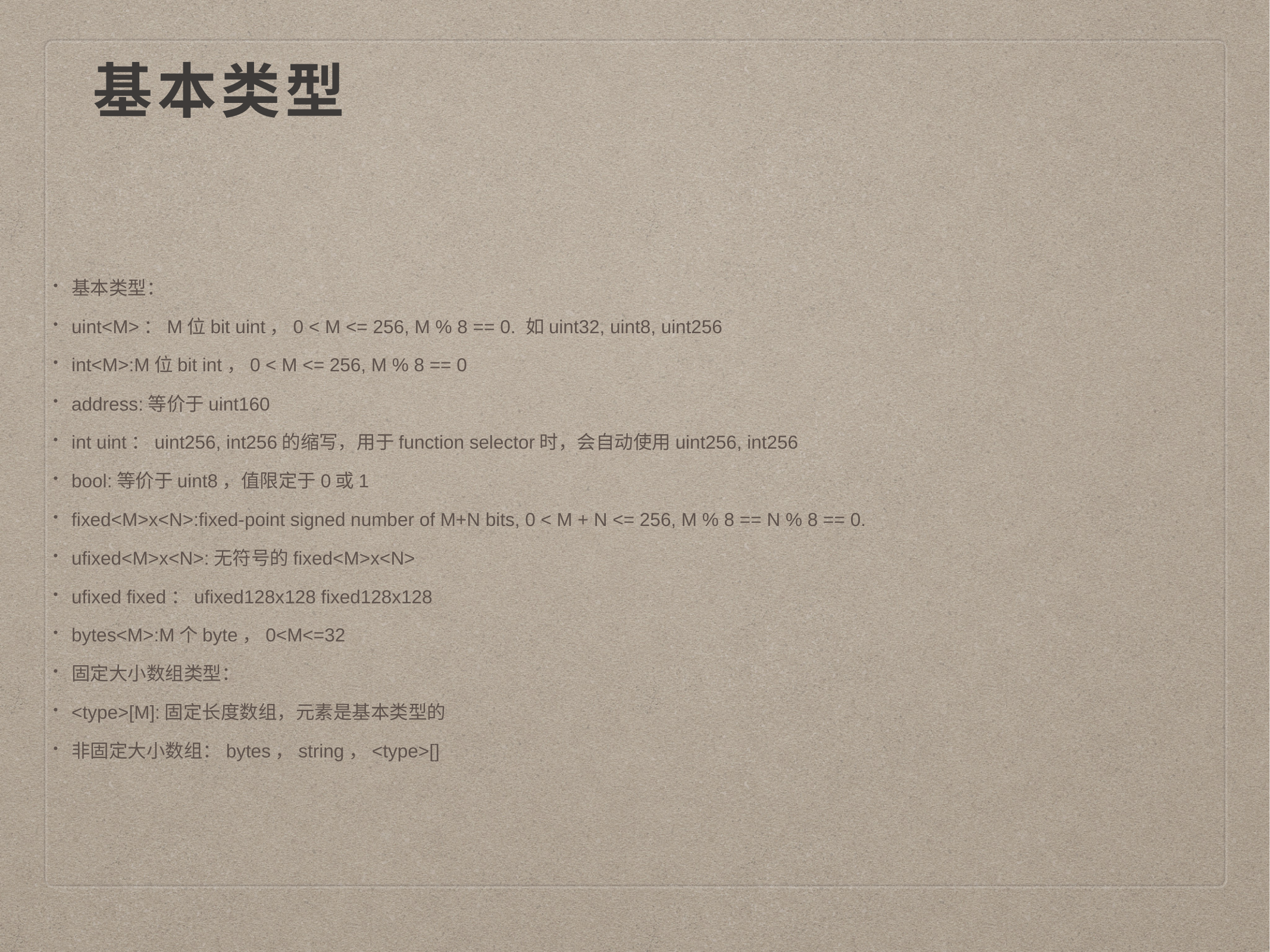

# 基本类型
基本类型：
uint<M>：M位bit uint，0 < M <= 256, M % 8 == 0. 如uint32, uint8, uint256
int<M>:M位bit int，0 < M <= 256, M % 8 == 0
address:等价于uint160
int uint：uint256, int256的缩写，用于function selector时，会自动使用uint256, int256
bool:等价于uint8，值限定于0或1
fixed<M>x<N>:fixed-point signed number of M+N bits, 0 < M + N <= 256, M % 8 == N % 8 == 0.
ufixed<M>x<N>:无符号的fixed<M>x<N>
ufixed fixed：ufixed128x128 fixed128x128
bytes<M>:M个byte，0<M<=32
固定大小数组类型：
<type>[M]:固定长度数组，元素是基本类型的
非固定大小数组：bytes，string，<type>[]